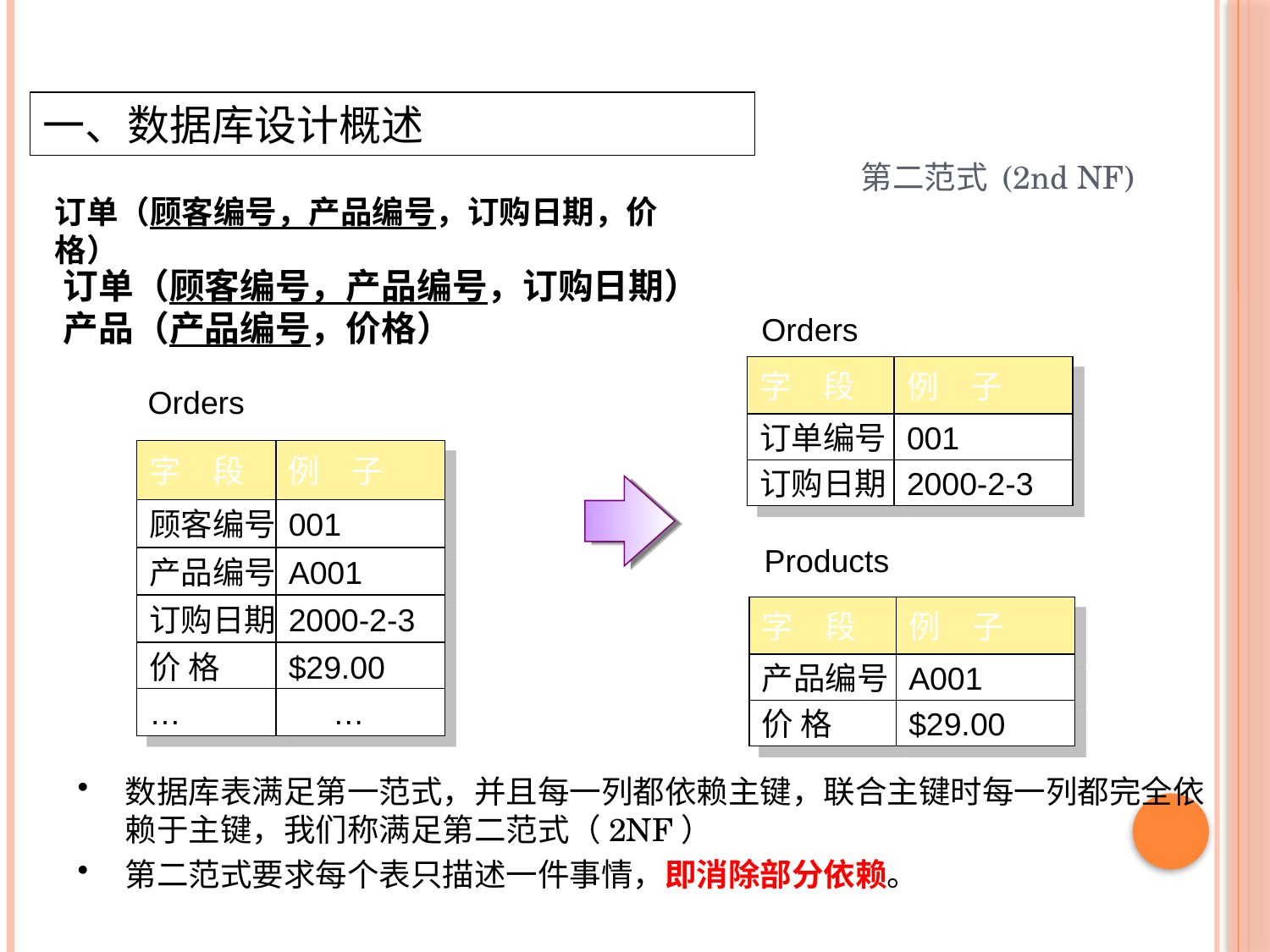

一、数据库设计概述
第二范式 (2nd NF)
订单（顾客编号，产品编号，订购日期，价格）
订单（顾客编号，产品编号，订购日期）
产品（产品编号，价格）
Orders
字　段
例　子
订单编号
001
订购日期
2000-2-3
Products
字　段
例　子
产品编号
A001
价 格
$29.00
Orders
字　段
例　子
顾客编号
001
产品编号
A001
订购日期
2000-2-3
价 格
$29.00
…
     …

数据库表满足第一范式，并且每一列都依赖主键，联合主键时每一列都完全依赖于主键，我们称满足第二范式（2NF）
第二范式要求每个表只描述一件事情，即消除部分依赖。